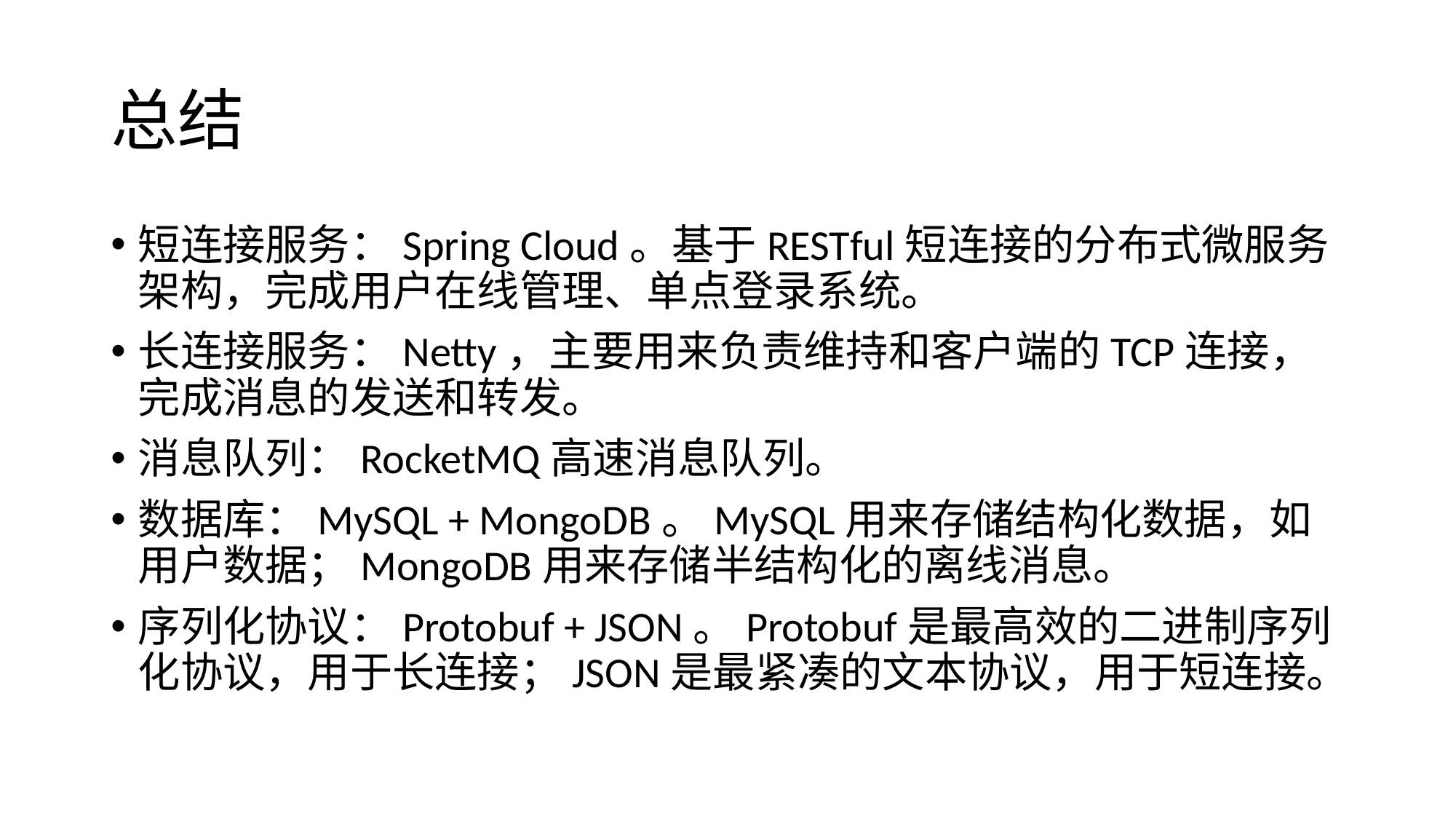

# 总结
短连接服务：Spring Cloud。基于RESTful短连接的分布式微服务架构，完成用户在线管理、单点登录系统。
长连接服务：Netty，主要用来负责维持和客户端的TCP连接，完成消息的发送和转发。
消息队列：RocketMQ高速消息队列。
数据库：MySQL + MongoDB。MySQL用来存储结构化数据，如用户数据；MongoDB用来存储半结构化的离线消息。
序列化协议：Protobuf + JSON。Protobuf是最高效的二进制序列化协议，用于长连接；JSON是最紧凑的文本协议，用于短连接。